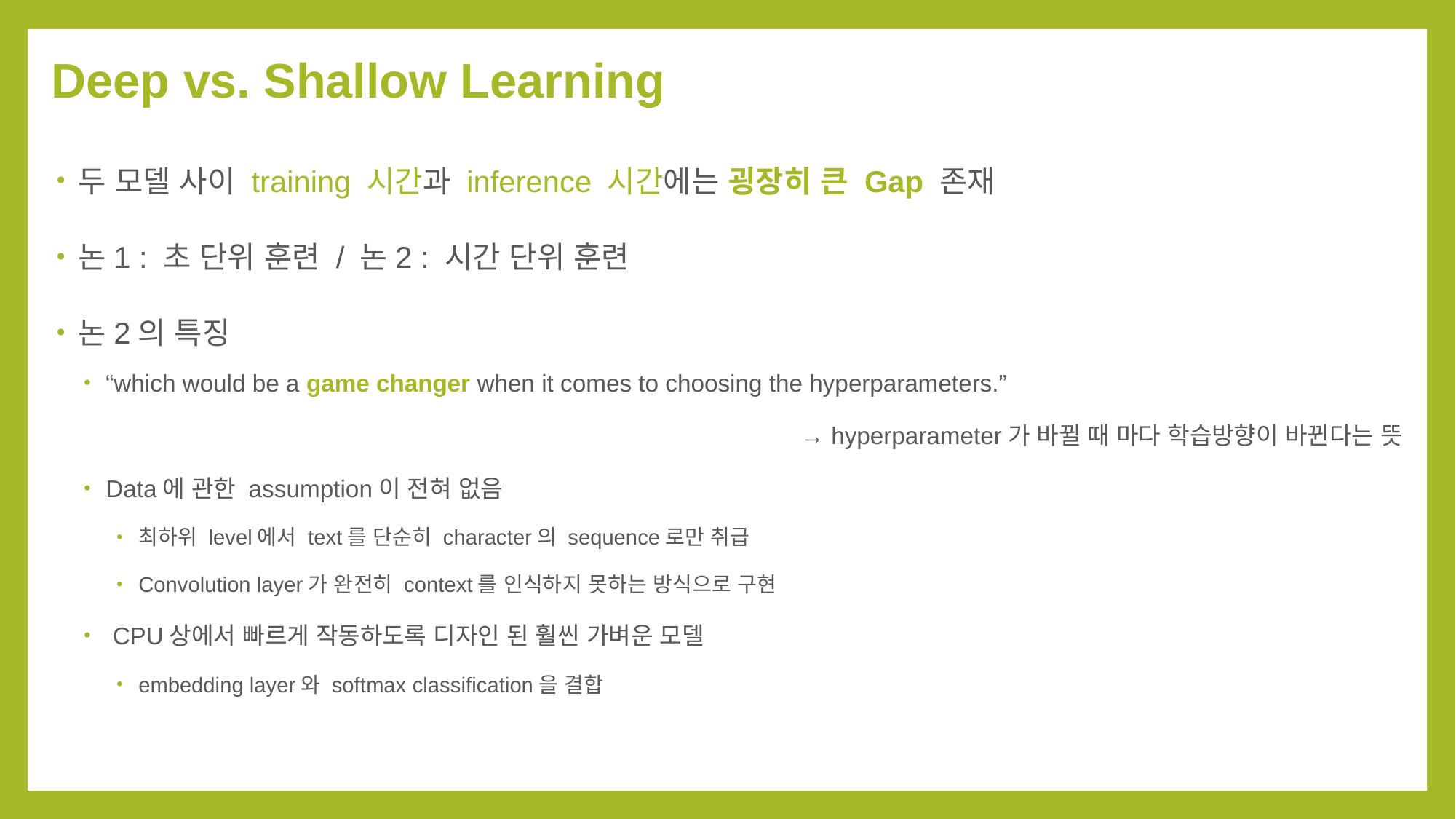

# Deep vs. Shallow Learning
두 모델 사이 training 시간과 inference 시간에는 굉장히 큰 Gap 존재
논1 : 초 단위 훈련 / 논2 : 시간 단위 훈련
논2의 특징
“which would be a game changer when it comes to choosing the hyperparameters.”
→ hyperparameter가 바뀔 때 마다 학습방향이 바뀐다는 뜻
Data에 관한 assumption이 전혀 없음
최하위 level에서 text를 단순히 character의 sequence로만 취급
Convolution layer가 완전히 context를 인식하지 못하는 방식으로 구현
 CPU상에서 빠르게 작동하도록 디자인 된 훨씬 가벼운 모델
embedding layer와 softmax classification을 결합